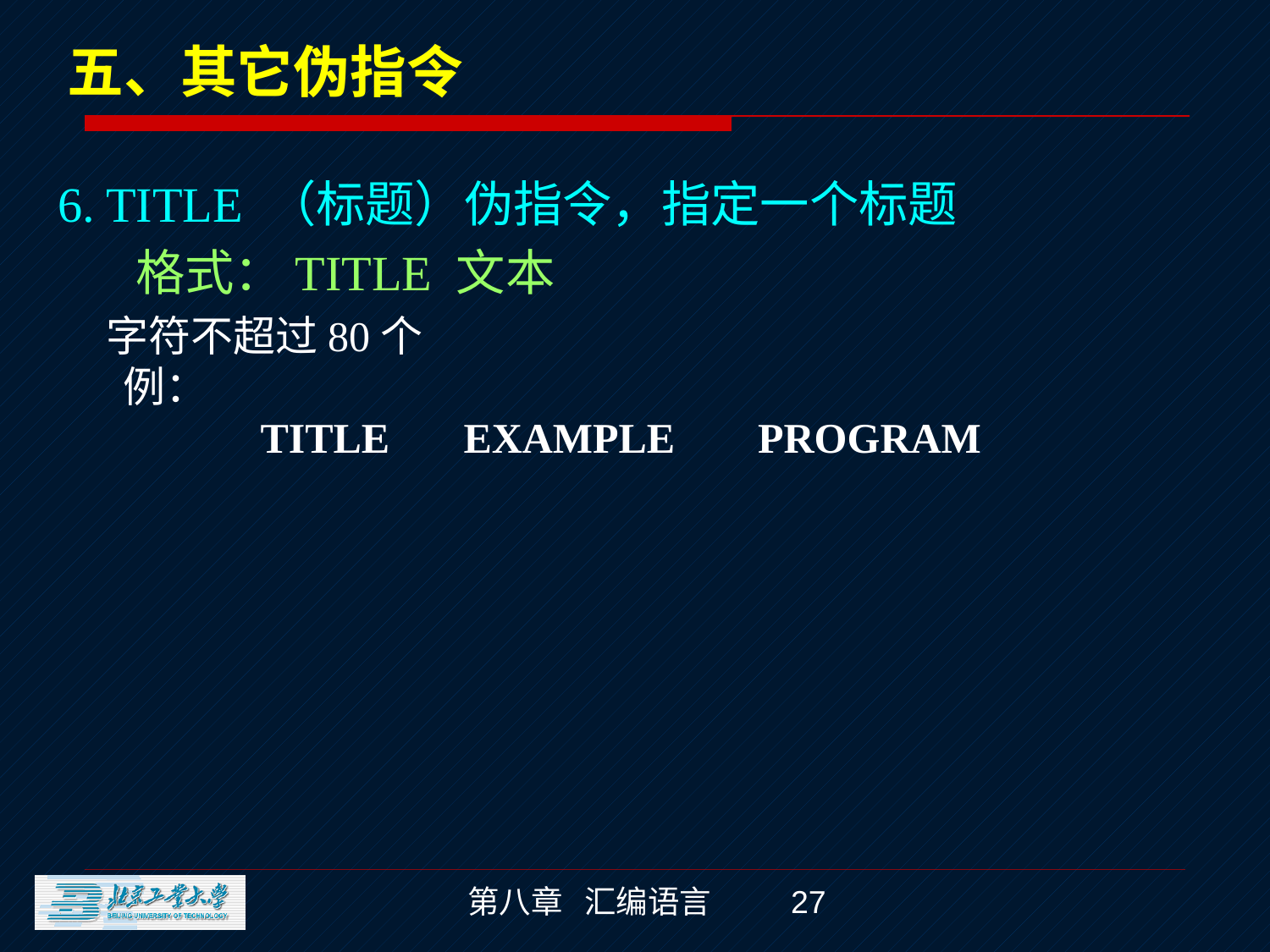

# 五、其它伪指令
6. TITLE （标题）伪指令，指定一个标题
      格式：TITLE 文本
    字符不超过80个
	例：
		 TITLE       EXAMPLE	PROGRAM